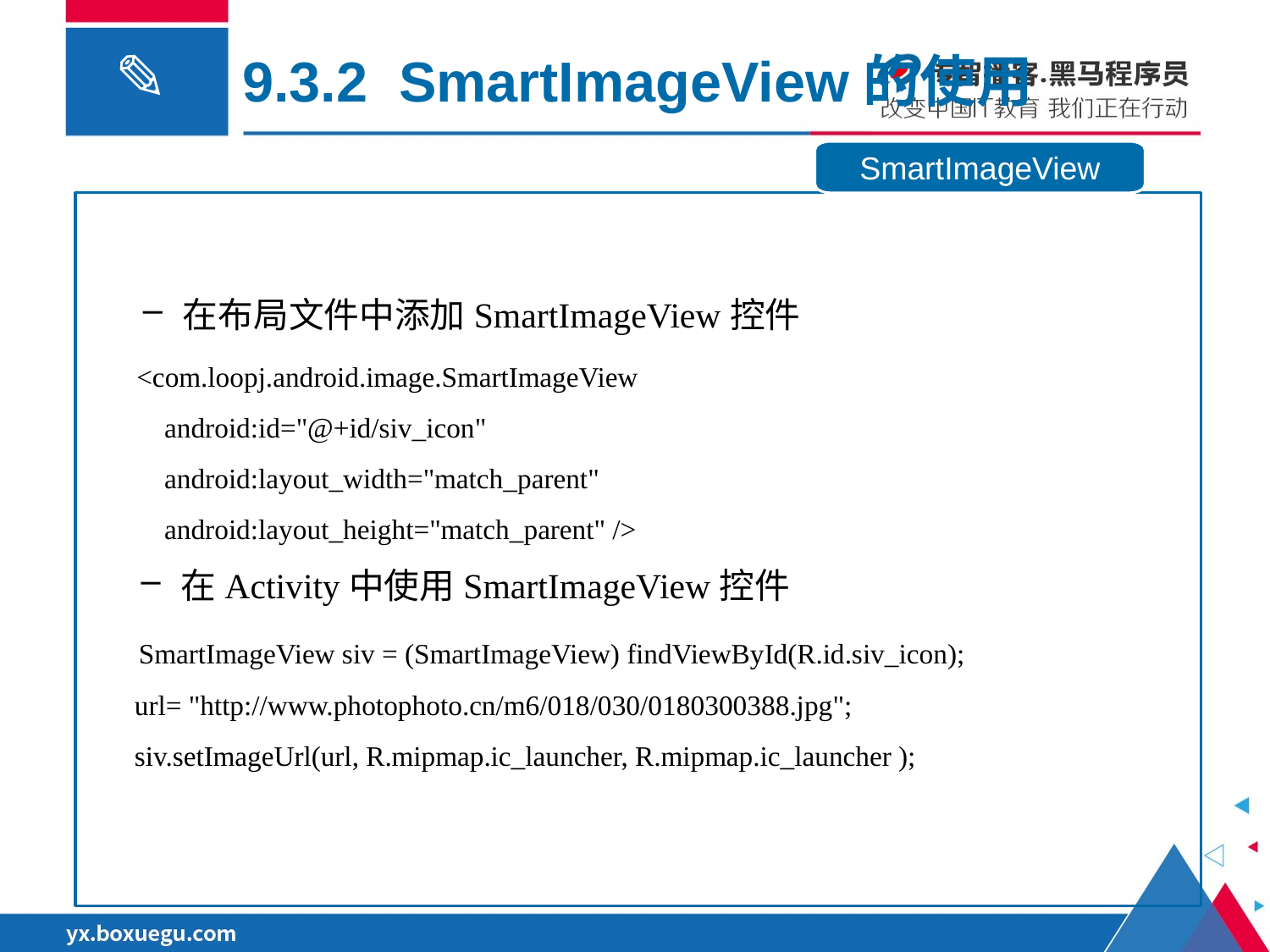

9.3.2  SmartImageView的使用

SmartImageView

在布局文件中添加SmartImageView控件
    <com.loopj.android.image.SmartImageView
        android:id="@+id/siv_icon"
        android:layout_width="match_parent"
        android:layout_height="match_parent" />
在Activity中使用SmartImageView控件
    SmartImageView siv = (SmartImageView) findViewById(R.id.siv_icon);
    url= "http://www.photophoto.cn/m6/018/030/0180300388.jpg";
    siv.setImageUrl(url, R.mipmap.ic_launcher, R.mipmap.ic_launcher );